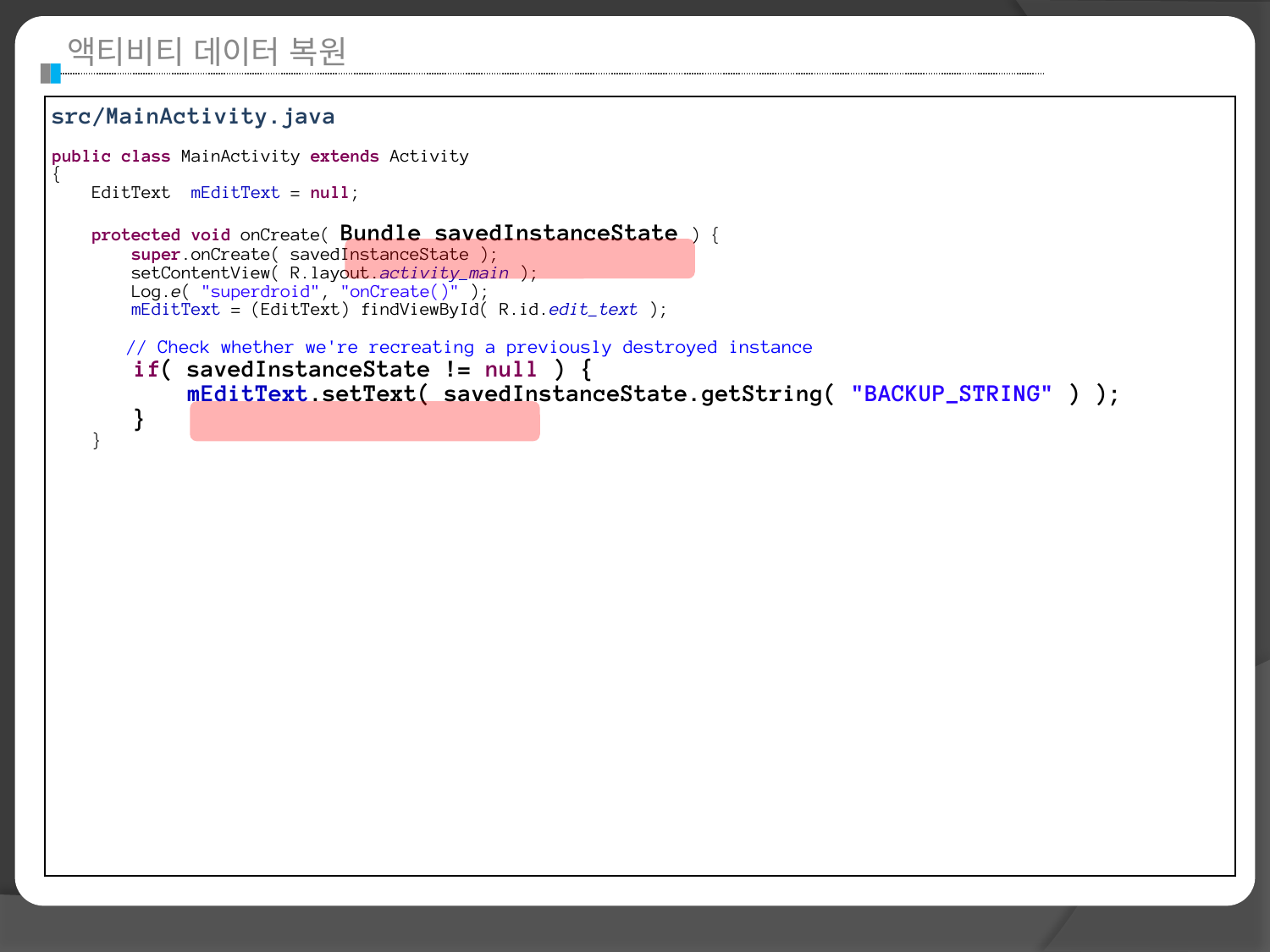

액티비티 데이터 복원

| src/MainActivity.java public class MainActivity extends Activity { EditText mEditText = null; protected void onCreate( Bundle savedInstanceState ) { super.onCreate( savedInstanceState ); setContentView( R.layout.activity\_main ); Log.e( "superdroid", "onCreate()" ); mEditText = (EditText) findViewById( R.id.edit\_text ); // Check whether we're recreating a previously destroyed instance if( savedInstanceState != null ) { mEditText.setText( savedInstanceState.getString( "BACKUP\_STRING" ) ); } } |
| --- |